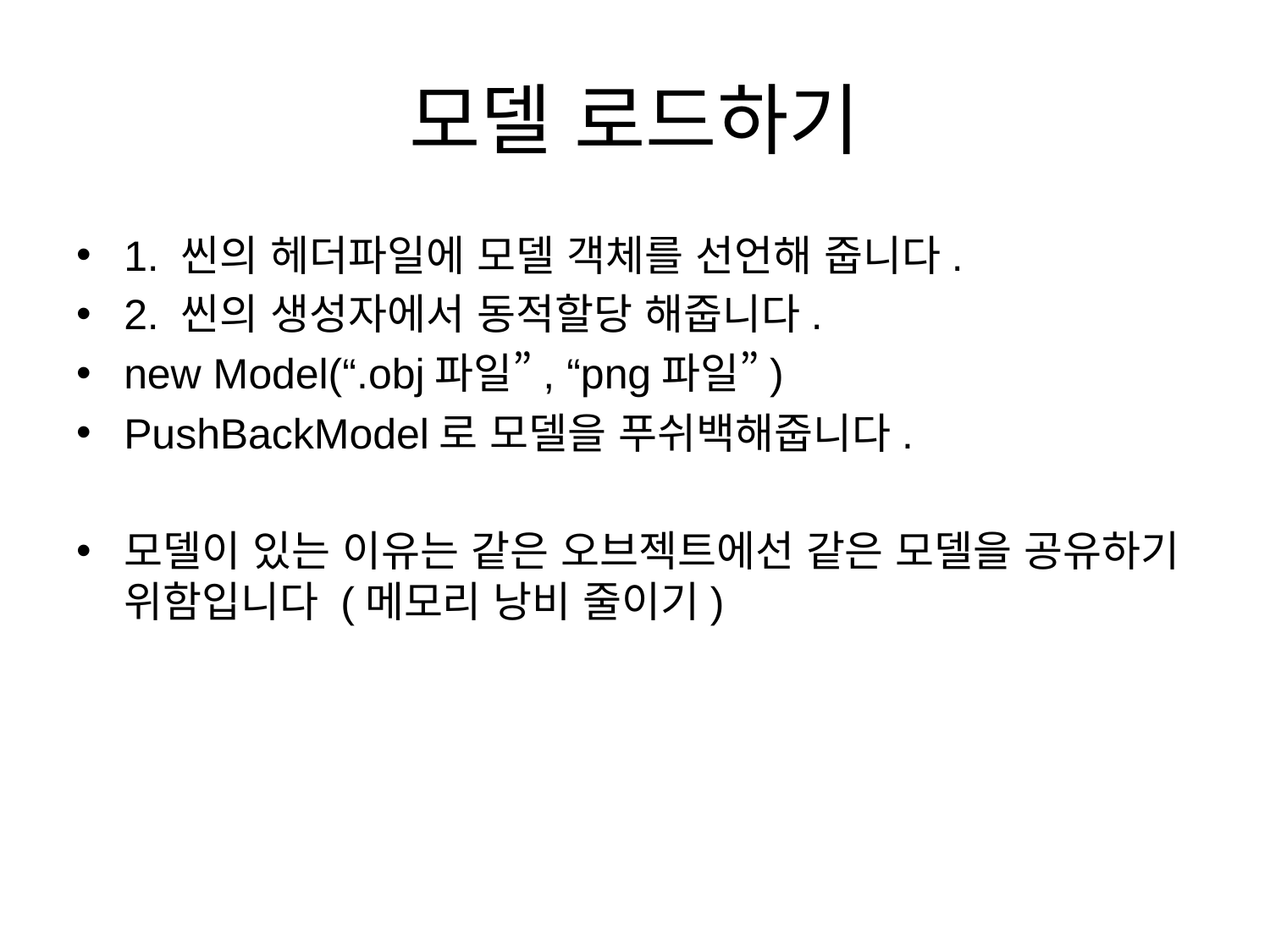

# 모델 로드하기
1. 씬의 헤더파일에 모델 객체를 선언해 줍니다.
2. 씬의 생성자에서 동적할당 해줍니다.
new Model(“.obj파일”, “png파일”)
PushBackModel로 모델을 푸쉬백해줍니다.

모델이 있는 이유는 같은 오브젝트에선 같은 모델을 공유하기 위함입니다 (메모리 낭비 줄이기)